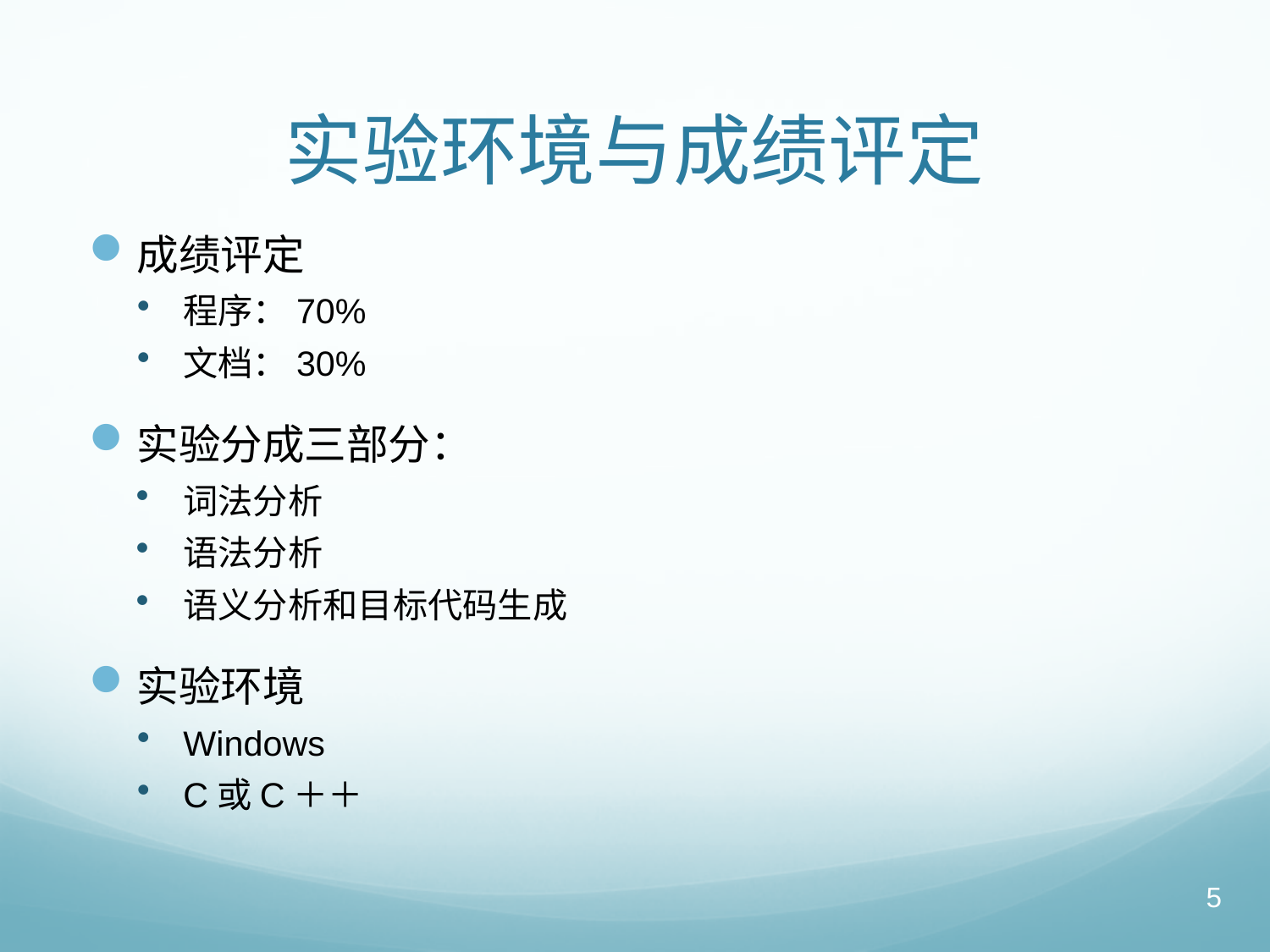

# 实验环境与成绩评定
成绩评定
程序：70%
文档：30%
实验分成三部分：
词法分析
语法分析
语义分析和目标代码生成
实验环境
Windows
C或C＋＋
5